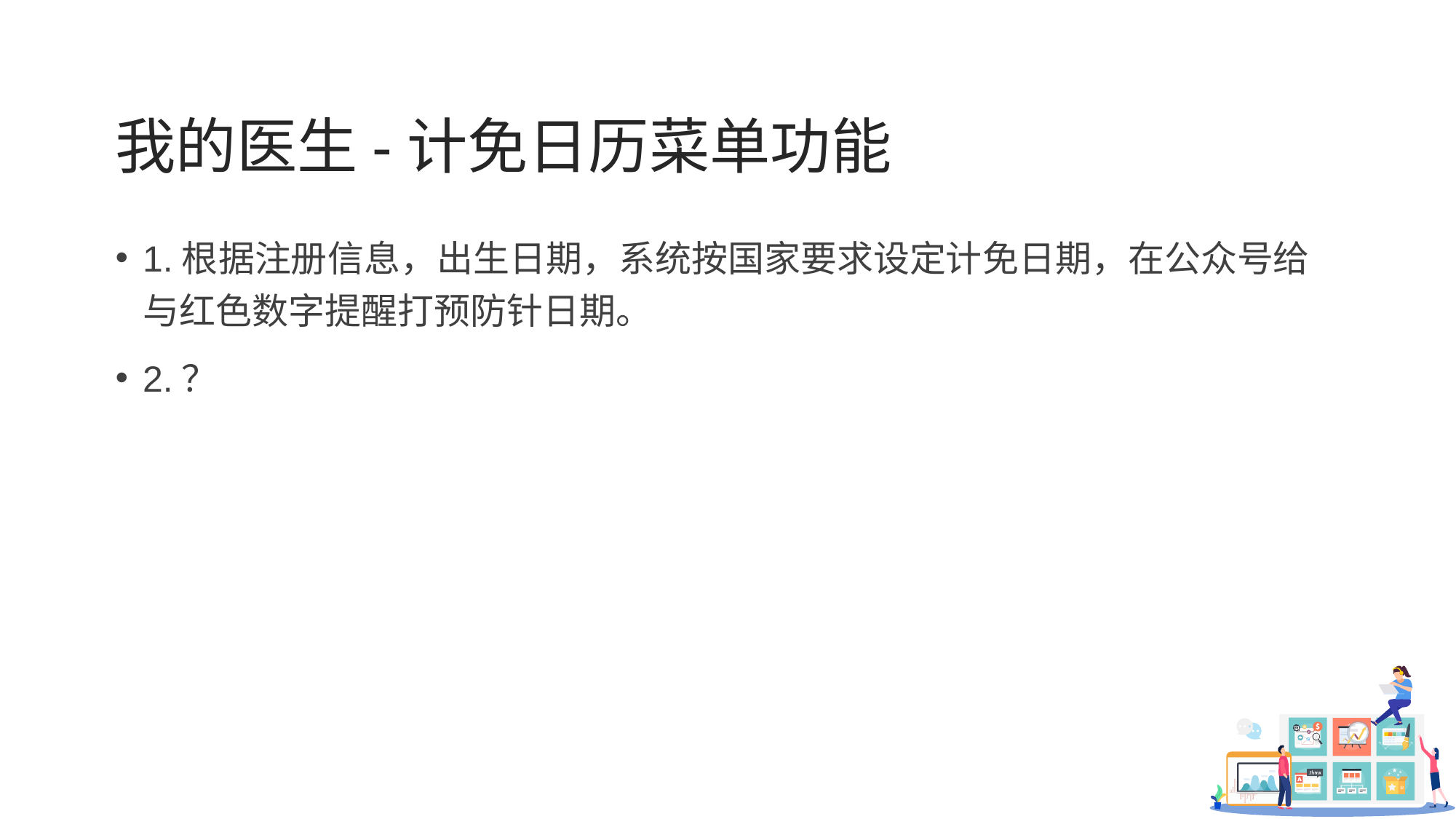

# 我的医生-计免日历菜单功能
1.根据注册信息，出生日期，系统按国家要求设定计免日期，在公众号给与红色数字提醒打预防针日期。
2.？